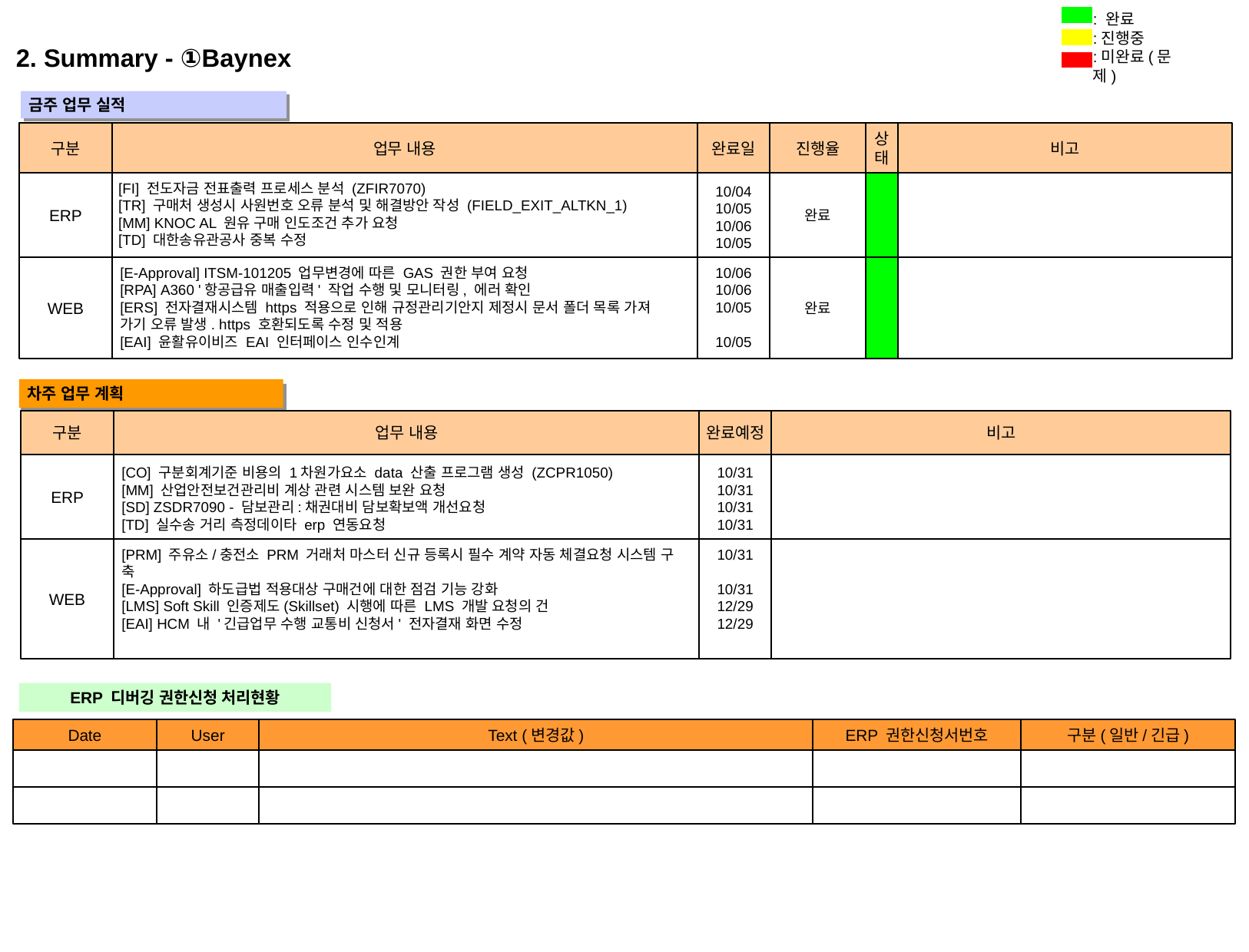

: 완료
:진행중
:미완료(문제)
2. Summary - ①Baynex

 금주 업무 실적
" "
구분
업무 내용
완료일
진행율
상
태
비고

ERP

완료

[FI] 전도자금 전표출력 프로세스 분석 (ZFIR7070)
[TR] 구매처 생성시 사원번호 오류 분석 및 해결방안 작성 (FIELD_EXIT_ALTKN_1)
[MM] KNOC AL 원유 구매 인도조건 추가 요청
[TD] 대한송유관공사 중복 수정
10/04
10/05
10/06
10/05

WEB

완료

[E-Approval] ITSM-101205 업무변경에 따른 GAS 권한 부여 요청
[RPA] A360 '항공급유 매출입력' 작업 수행 및 모니터링, 에러 확인
[ERS] 전자결재시스템 https 적용으로 인해 규정관리기안지 제정시 문서 폴더 목록 가져
가기 오류 발생. https 호환되도록 수정 및 적용
[EAI] 윤활유이비즈 EAI 인터페이스 인수인계
10/06
10/06
10/05
10/05

 차주 업무 계획
" "
구분
업무 내용
완료예정
비고

ERP

[CO] 구분회계기준 비용의 1차원가요소 data 산출 프로그램 생성 (ZCPR1050)
[MM] 산업안전보건관리비 계상 관련 시스템 보완 요청
[SD] ZSDR7090 - 담보관리:채권대비 담보확보액 개선요청
[TD] 실수송 거리 측정데이타 erp 연동요청
10/31
10/31
10/31
10/31

WEB

[PRM] 주유소/충전소 PRM 거래처 마스터 신규 등록시 필수 계약 자동 체결요청 시스템 구
축
[E-Approval] 하도급법 적용대상 구매건에 대한 점검 기능 강화
[LMS] Soft Skill 인증제도(Skillset) 시행에 따른 LMS 개발 요청의 건
[EAI] HCM 내 '긴급업무 수행 교통비 신청서' 전자결재 화면 수정
10/31
10/31
12/29
12/29

ERP 디버깅 권한신청 처리현황
Date
User
Text (변경값)
ERP 권한신청서번호
구분(일반/긴급)